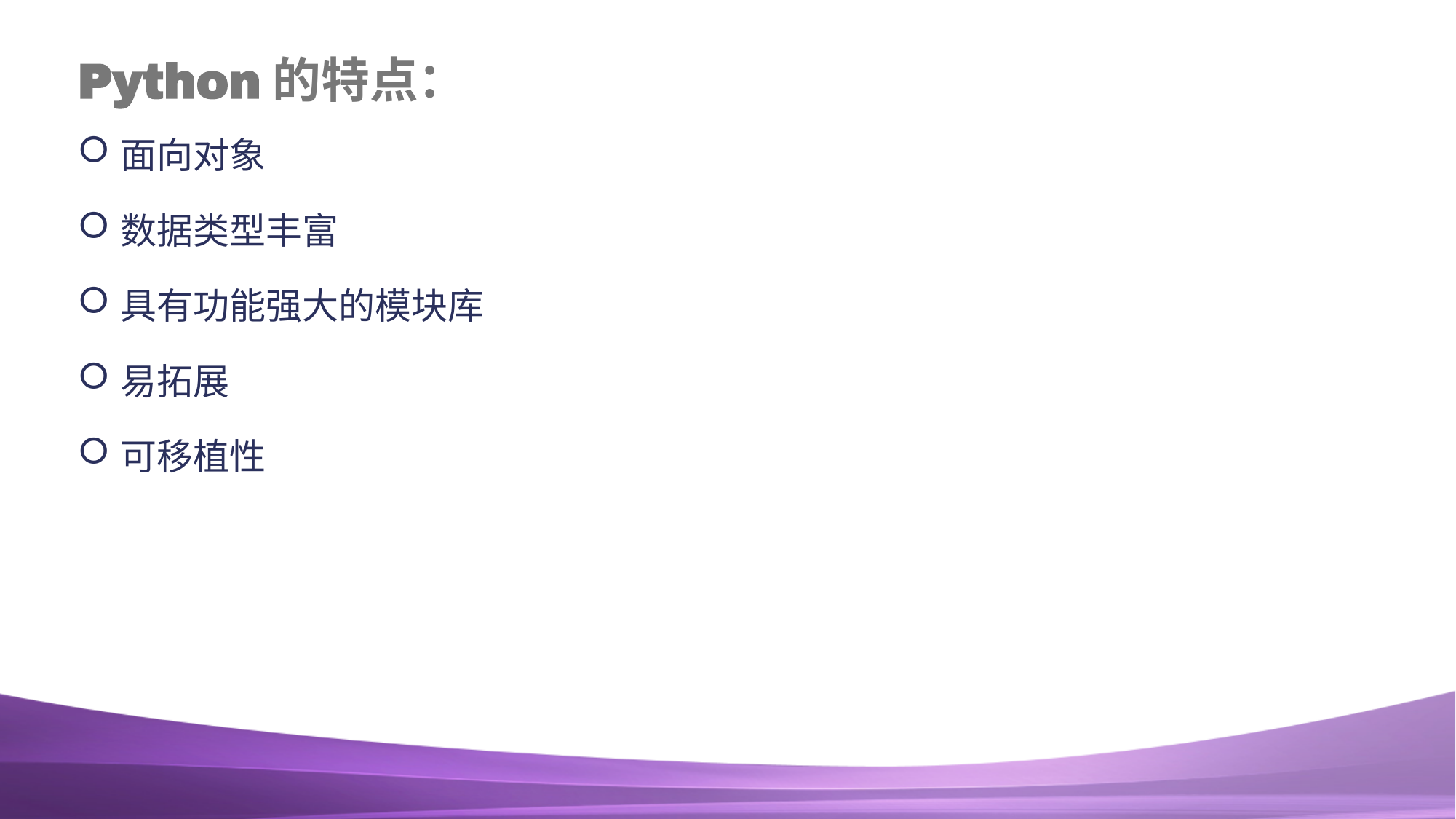

# Python的特点：
面向对象
数据类型丰富
具有功能强大的模块库
易拓展
可移植性